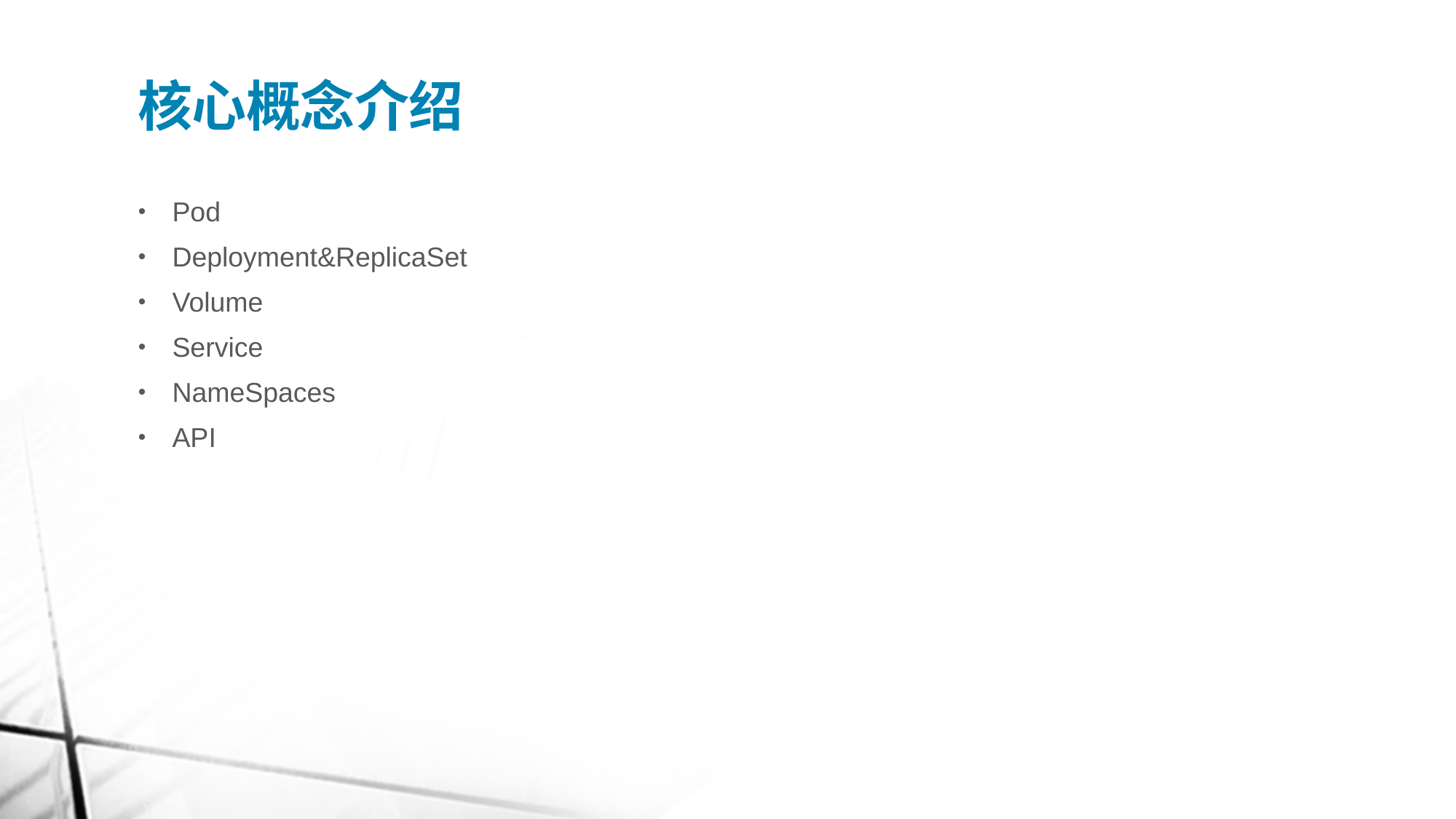

# 核心概念介绍
Pod
Deployment&ReplicaSet
Volume
Service
NameSpaces
API